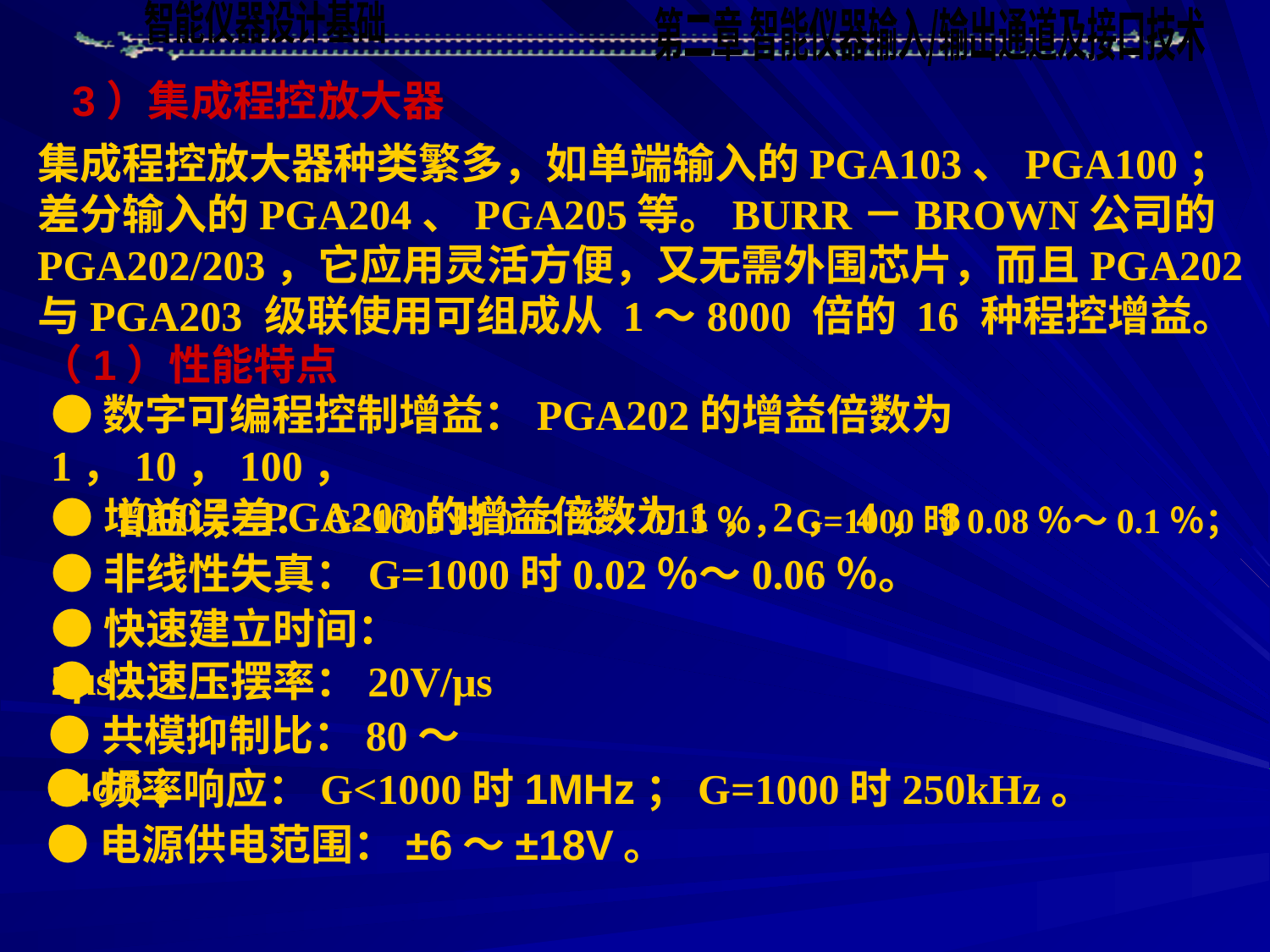

3）集成程控放大器
集成程控放大器种类繁多，如单端输入的PGA103、PGA100；差分输入的PGA204、PGA205等。BURR－BROWN公司的PGA202/203，它应用灵活方便，又无需外围芯片，而且PGA202与PGA203 级联使用可组成从 1～8000 倍的 16 种程控增益。
（1）性能特点
●数字可编程控制增益：PGA202的增益倍数为 1，10，100，
      1000；PGA203的增益倍数为1，2，4，8
●增益误差：G<1000时0.05％～0.15％，G=1000时0.08％～0.1％；
●非线性失真：G=1000时0.02％～0.06％。
●快速建立时间：2μs。
●快速压摆率：20V/μs
●共模抑制比：80～94dB。
●频率响应：G<1000时1MHz；G=1000时250kHz。
●电源供电范围：±6～±18V。